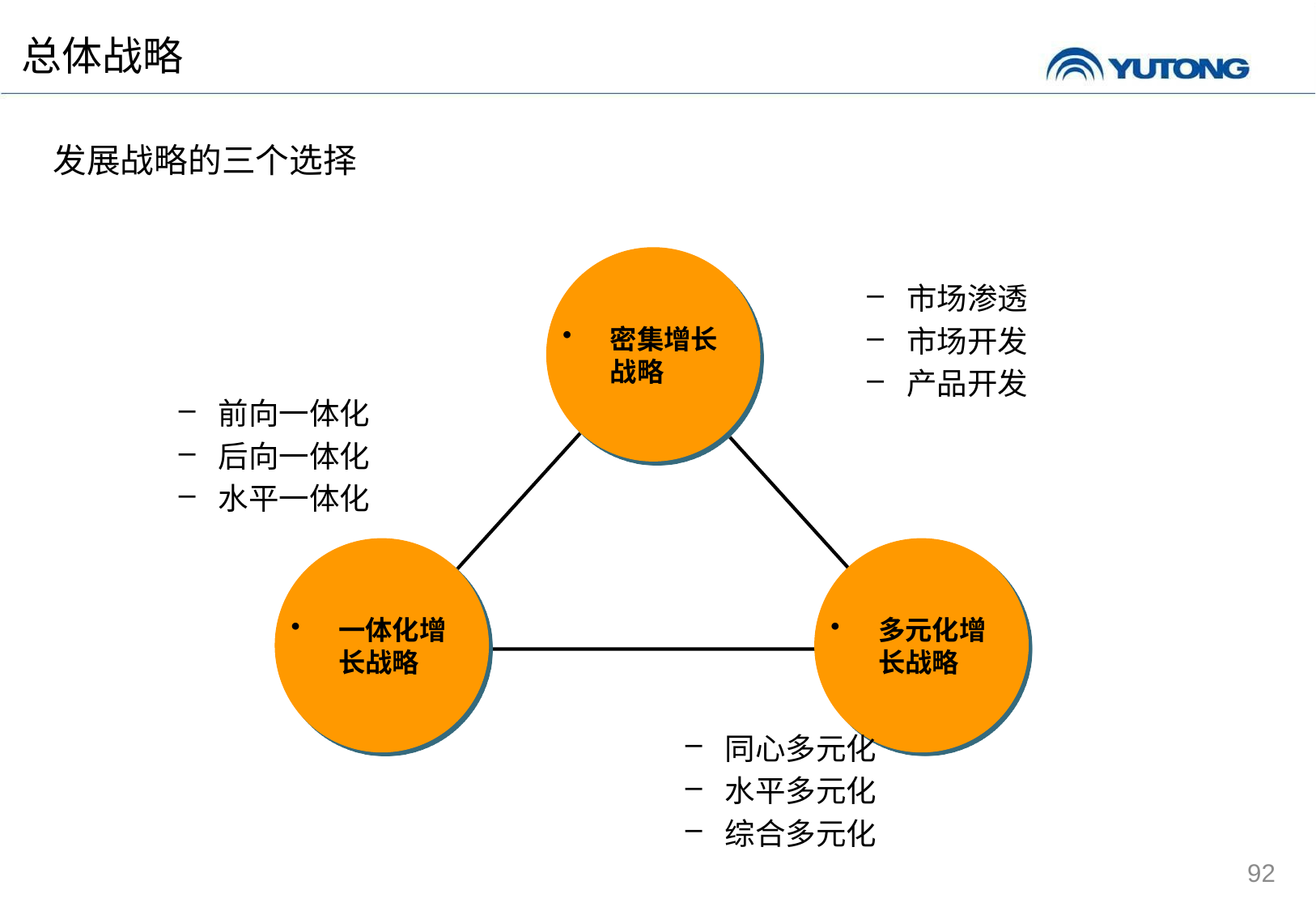

总体战略
发展战略的三个选择

密集增长战略

一体化增长战略
多元化增长战略
市场渗透
市场开发
产品开发
前向一体化
后向一体化
水平一体化
同心多元化
水平多元化
综合多元化
92